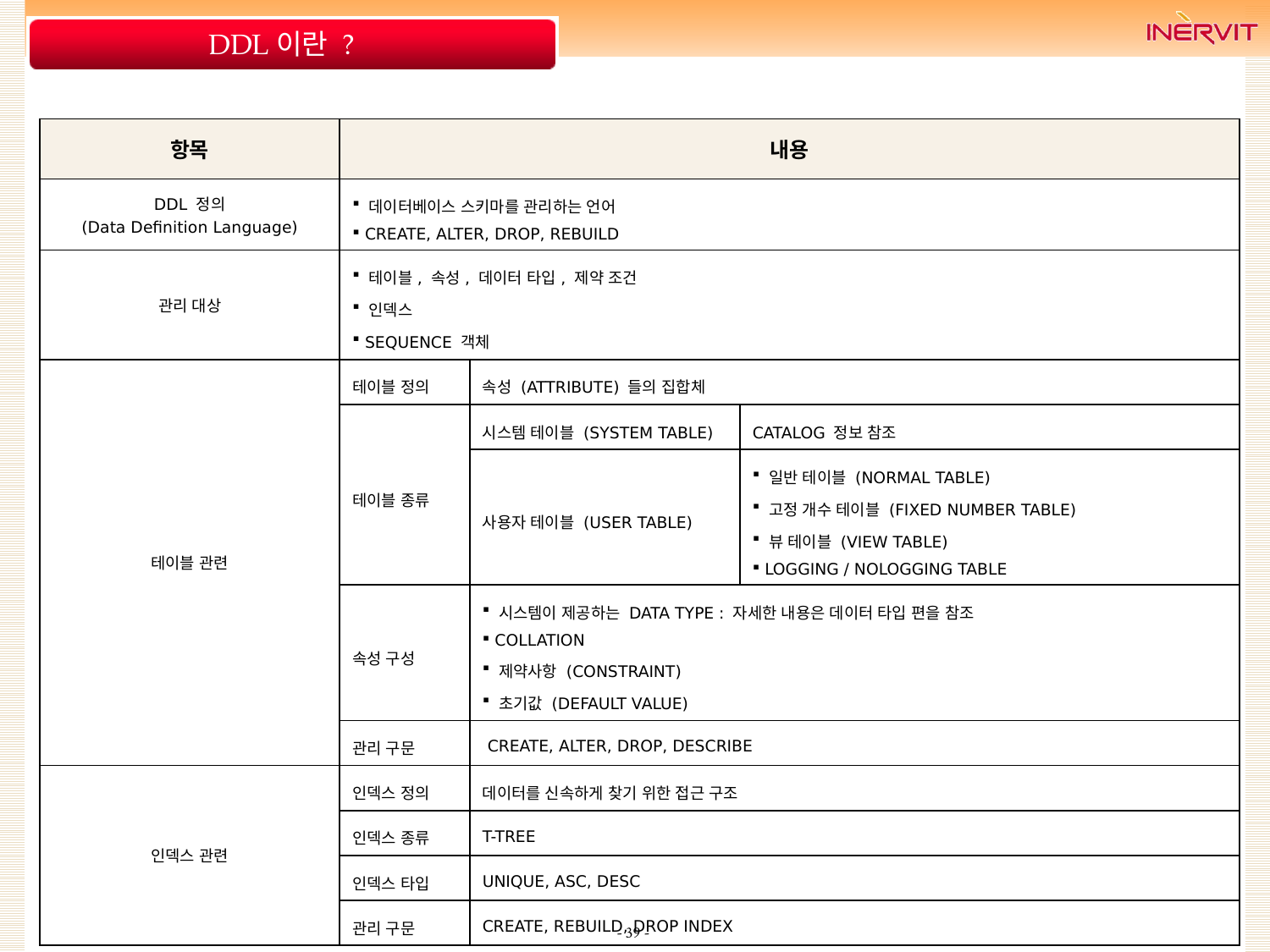

# DDL이란 ?
| 항목 | 내용 |  |  |
| --- | --- | --- | --- |
| DDL 정의 (Data Definition Language) | 데이터베이스 스키마를 관리하는 언어 CREATE, ALTER, DROP, REBUILD |  |  |
| 관리 대상 | 테이블, 속성, 데이터 타입, 제약 조건 인덱스 SEQUENCE 객체 |  |  |
| 테이블 관련 | 테이블 정의 | 속성 (ATTRIBUTE) 들의 집합체 |  |
|  | 테이블 종류 | 시스템 테이블 (SYSTEM TABLE) | CATALOG 정보 참조 |
|  |  | 사용자 테이블 (USER TABLE) | 일반 테이블 (NORMAL TABLE) 고정 개수 테이블 (FIXED NUMBER TABLE) 뷰 테이블 (VIEW TABLE) LOGGING / NOLOGGING TABLE |
|  | 속성 구성 | 시스템이 제공하는 DATA TYPE : 자세한 내용은 데이터 타입 편을 참조 COLLATION 제약사항 (CONSTRAINT) 초기값 (DEFAULT VALUE) |  |
|  | 관리 구문 | CREATE, ALTER, DROP, DESCRIBE |  |
| 인덱스 관련 | 인덱스 정의 | 데이터를 신속하게 찾기 위한 접근 구조 |  |
|  | 인덱스 종류 | T-TREE |  |
|  | 인덱스 타입 | UNIQUE, ASC, DESC |  |
|  | 관리 구문 | CREATE, REBUILD, DROP INDEX |  |
- 39 -